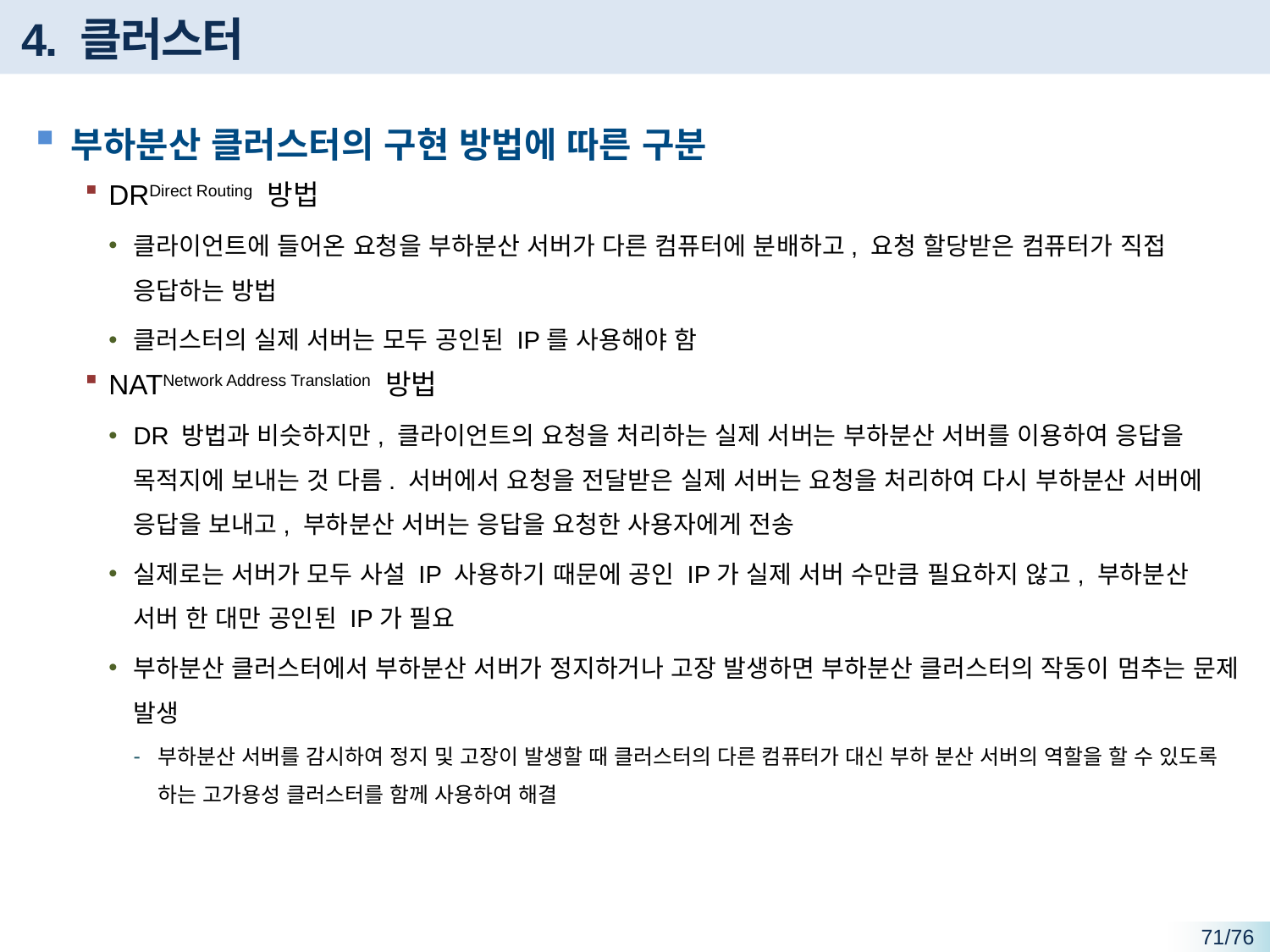

# 4. 클러스터
부하분산 클러스터의 구현 방법에 따른 구분
DRDirect Routing 방법
클라이언트에 들어온 요청을 부하분산 서버가 다른 컴퓨터에 분배하고, 요청 할당받은 컴퓨터가 직접 응답하는 방법
클러스터의 실제 서버는 모두 공인된 IP를 사용해야 함
NATNetwork Address Translation 방법
DR 방법과 비슷하지만, 클라이언트의 요청을 처리하는 실제 서버는 부하분산 서버를 이용하여 응답을 목적지에 보내는 것 다름. 서버에서 요청을 전달받은 실제 서버는 요청을 처리하여 다시 부하분산 서버에 응답을 보내고, 부하분산 서버는 응답을 요청한 사용자에게 전송
실제로는 서버가 모두 사설 IP 사용하기 때문에 공인 IP가 실제 서버 수만큼 필요하지 않고, 부하분산 서버 한 대만 공인된 IP가 필요
부하분산 클러스터에서 부하분산 서버가 정지하거나 고장 발생하면 부하분산 클러스터의 작동이 멈추는 문제 발생
부하분산 서버를 감시하여 정지 및 고장이 발생할 때 클러스터의 다른 컴퓨터가 대신 부하 분산 서버의 역할을 할 수 있도록 하는 고가용성 클러스터를 함께 사용하여 해결